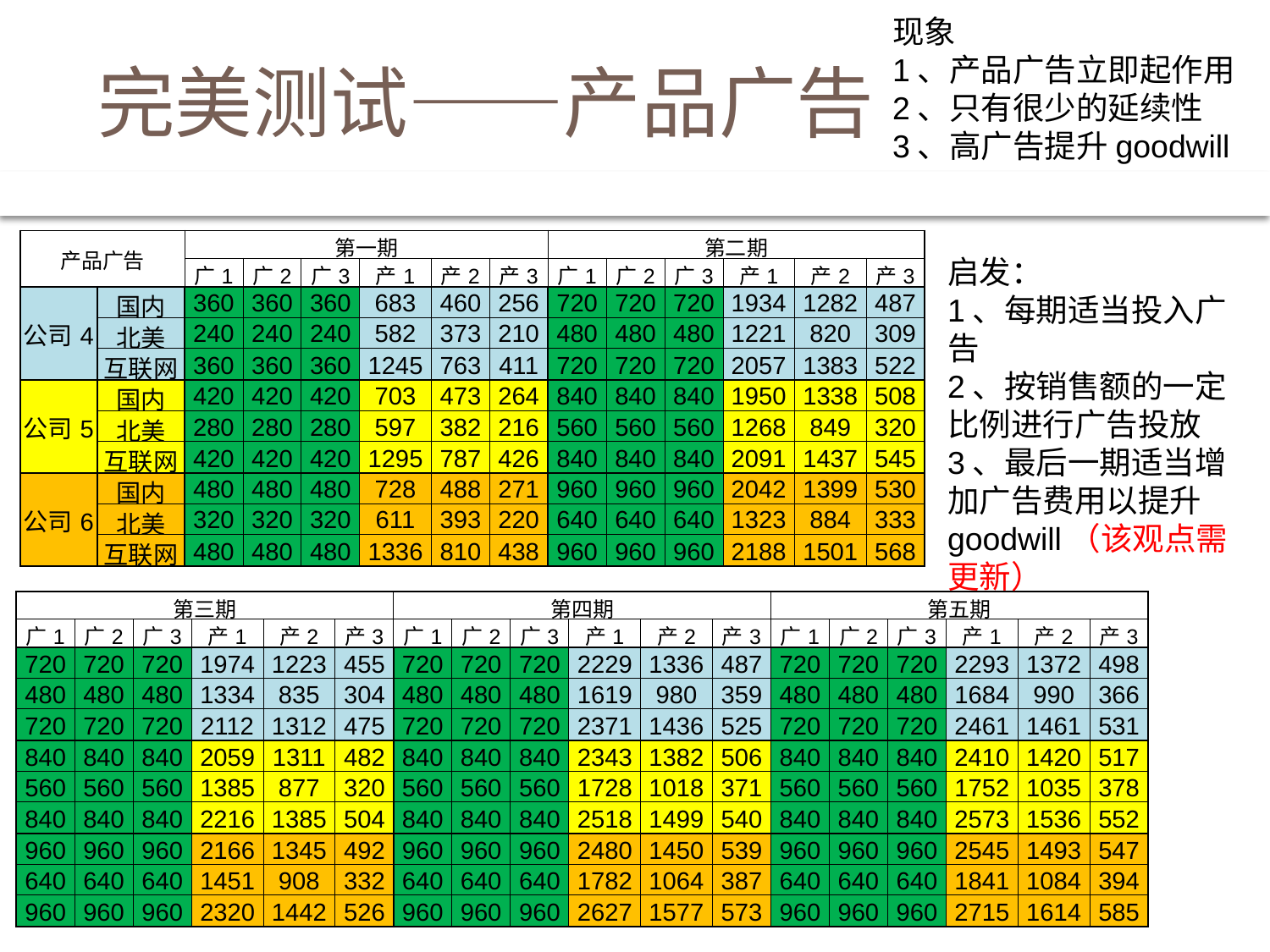

现象
1、产品广告立即起作用
2、只有很少的延续性
3、高广告提升goodwill
# 完美测试——产品广告
| 产品广告 |  | 第一期 |  |  |  |  |  | 第二期 |  |  |  |  |  |
| --- | --- | --- | --- | --- | --- | --- | --- | --- | --- | --- | --- | --- | --- |
|  |  | 广1 | 广2 | 广3 | 产1 | 产2 | 产3 | 广1 | 广2 | 广3 | 产1 | 产2 | 产3 |
| 公司4 | 国内 | 360 | 360 | 360 | 683 | 460 | 256 | 720 | 720 | 720 | 1934 | 1282 | 487 |
|  | 北美 | 240 | 240 | 240 | 582 | 373 | 210 | 480 | 480 | 480 | 1221 | 820 | 309 |
|  | 互联网 | 360 | 360 | 360 | 1245 | 763 | 411 | 720 | 720 | 720 | 2057 | 1383 | 522 |
| 公司5 | 国内 | 420 | 420 | 420 | 703 | 473 | 264 | 840 | 840 | 840 | 1950 | 1338 | 508 |
|  | 北美 | 280 | 280 | 280 | 597 | 382 | 216 | 560 | 560 | 560 | 1268 | 849 | 320 |
|  | 互联网 | 420 | 420 | 420 | 1295 | 787 | 426 | 840 | 840 | 840 | 2091 | 1437 | 545 |
| 公司6 | 国内 | 480 | 480 | 480 | 728 | 488 | 271 | 960 | 960 | 960 | 2042 | 1399 | 530 |
|  | 北美 | 320 | 320 | 320 | 611 | 393 | 220 | 640 | 640 | 640 | 1323 | 884 | 333 |
|  | 互联网 | 480 | 480 | 480 | 1336 | 810 | 438 | 960 | 960 | 960 | 2188 | 1501 | 568 |
启发：
1、每期适当投入广告
2、按销售额的一定比例进行广告投放
3、最后一期适当增加广告费用以提升goodwill（该观点需更新）

| 第三期 |  |  |  |  |  | 第四期 |  |  |  |  |  | 第五期 |  |  |  |  |  |
| --- | --- | --- | --- | --- | --- | --- | --- | --- | --- | --- | --- | --- | --- | --- | --- | --- | --- |
| 广1 | 广2 | 广3 | 产1 | 产2 | 产3 | 广1 | 广2 | 广3 | 产1 | 产2 | 产3 | 广1 | 广2 | 广3 | 产1 | 产2 | 产3 |
| 720 | 720 | 720 | 1974 | 1223 | 455 | 720 | 720 | 720 | 2229 | 1336 | 487 | 720 | 720 | 720 | 2293 | 1372 | 498 |
| 480 | 480 | 480 | 1334 | 835 | 304 | 480 | 480 | 480 | 1619 | 980 | 359 | 480 | 480 | 480 | 1684 | 990 | 366 |
| 720 | 720 | 720 | 2112 | 1312 | 475 | 720 | 720 | 720 | 2371 | 1436 | 525 | 720 | 720 | 720 | 2461 | 1461 | 531 |
| 840 | 840 | 840 | 2059 | 1311 | 482 | 840 | 840 | 840 | 2343 | 1382 | 506 | 840 | 840 | 840 | 2410 | 1420 | 517 |
| 560 | 560 | 560 | 1385 | 877 | 320 | 560 | 560 | 560 | 1728 | 1018 | 371 | 560 | 560 | 560 | 1752 | 1035 | 378 |
| 840 | 840 | 840 | 2216 | 1385 | 504 | 840 | 840 | 840 | 2518 | 1499 | 540 | 840 | 840 | 840 | 2573 | 1536 | 552 |
| 960 | 960 | 960 | 2166 | 1345 | 492 | 960 | 960 | 960 | 2480 | 1450 | 539 | 960 | 960 | 960 | 2545 | 1493 | 547 |
| 640 | 640 | 640 | 1451 | 908 | 332 | 640 | 640 | 640 | 1782 | 1064 | 387 | 640 | 640 | 640 | 1841 | 1084 | 394 |
| 960 | 960 | 960 | 2320 | 1442 | 526 | 960 | 960 | 960 | 2627 | 1577 | 573 | 960 | 960 | 960 | 2715 | 1614 | 585 |